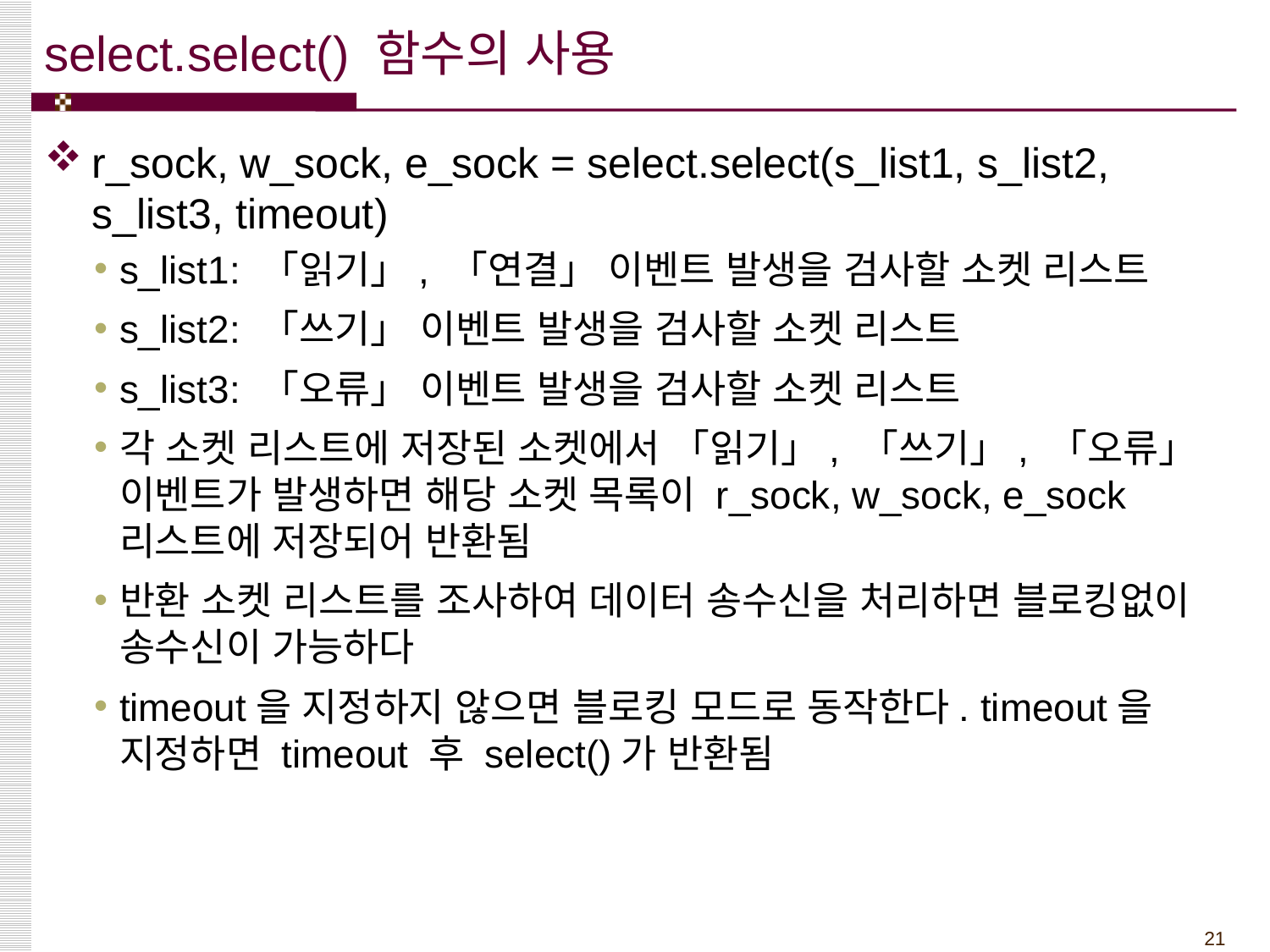

# select.select() 함수의 사용
r_sock, w_sock, e_sock = select.select(s_list1, s_list2, s_list3, timeout)
s_list1: 「읽기」, 「연결」 이벤트 발생을 검사할 소켓 리스트
s_list2: 「쓰기」 이벤트 발생을 검사할 소켓 리스트
s_list3: 「오류」 이벤트 발생을 검사할 소켓 리스트
각 소켓 리스트에 저장된 소켓에서 「읽기」, 「쓰기」, 「오류」  이벤트가 발생하면 해당 소켓 목록이 r_sock, w_sock, e_sock 리스트에 저장되어 반환됨
반환 소켓 리스트를 조사하여 데이터 송수신을 처리하면 블로킹없이 송수신이 가능하다
timeout을 지정하지 않으면 블로킹 모드로 동작한다. timeout을 지정하면 timeout 후 select()가 반환됨